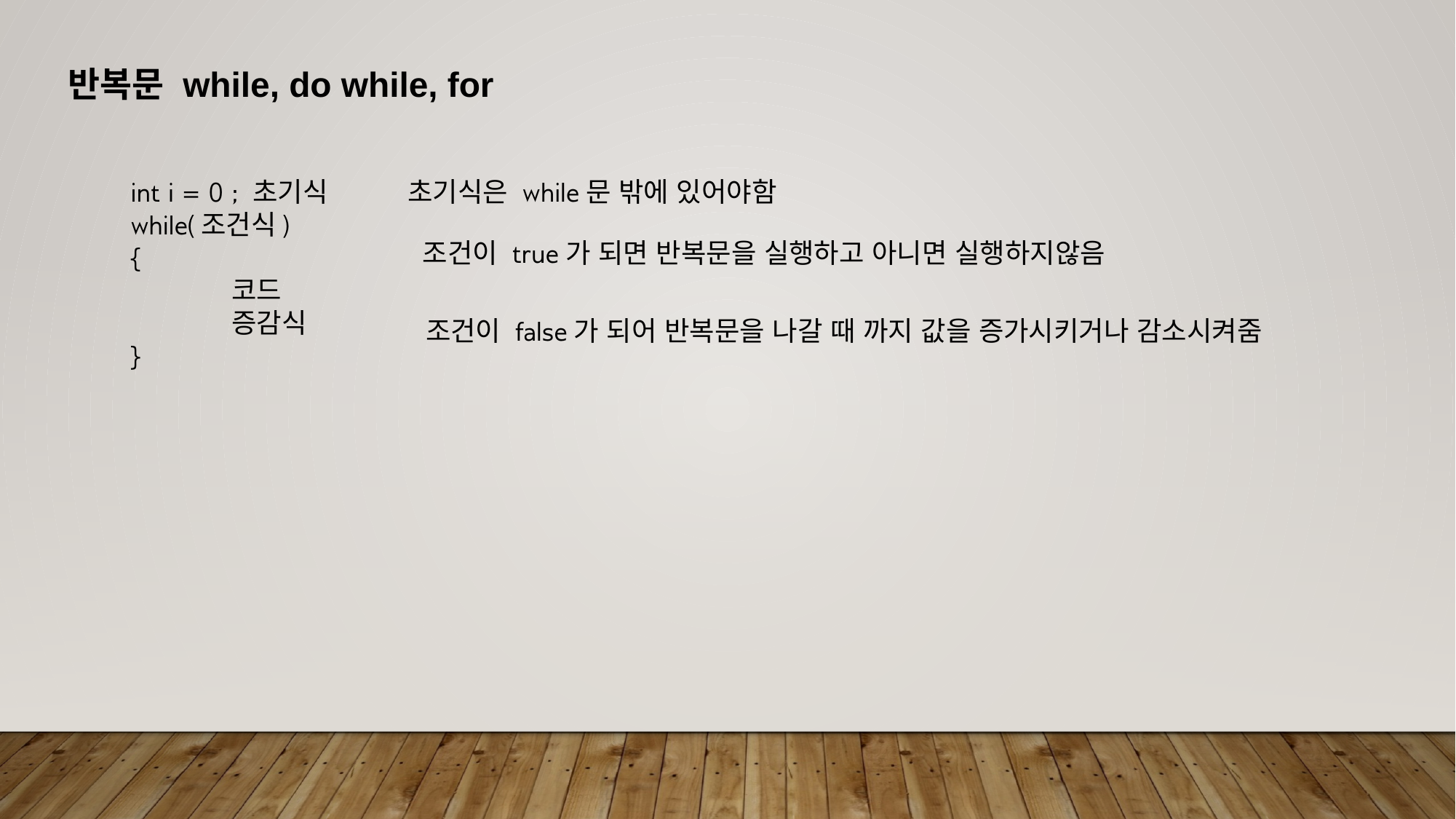

반복문 while, do while, for
 int i = 0 ; 초기식
 while(조건식)
 {
 	코드
 	증감식
 }
초기식은 while문 밖에 있어야함
조건이 true가 되면 반복문을 실행하고 아니면 실행하지않음
조건이 false가 되어 반복문을 나갈 때 까지 값을 증가시키거나 감소시켜줌